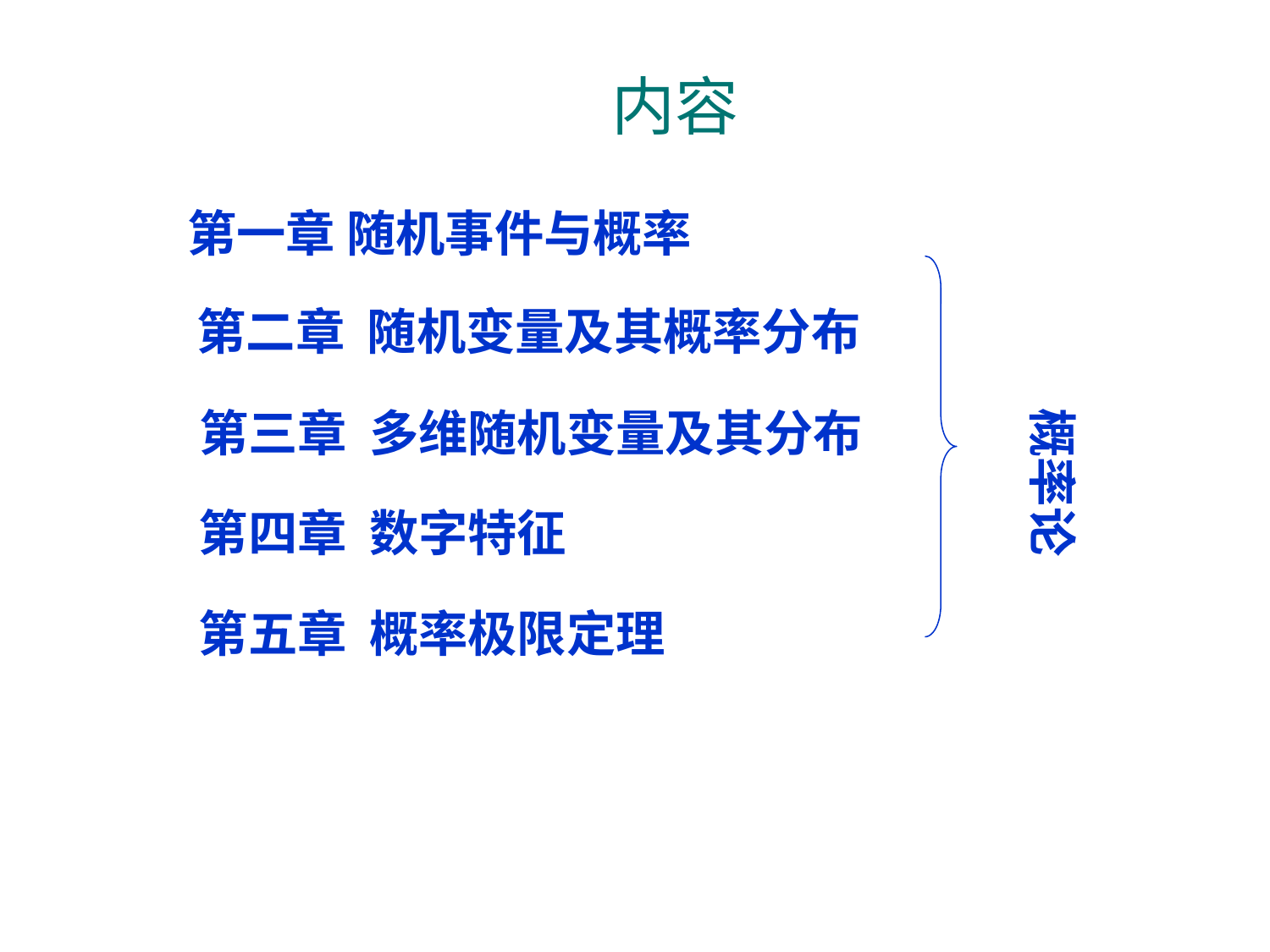

内容
第一章 随机事件与概率

第二章  随机变量及其概率分布
第三章  多维随机变量及其分布
概率论

第四章  数字特征
第五章  概率极限定理